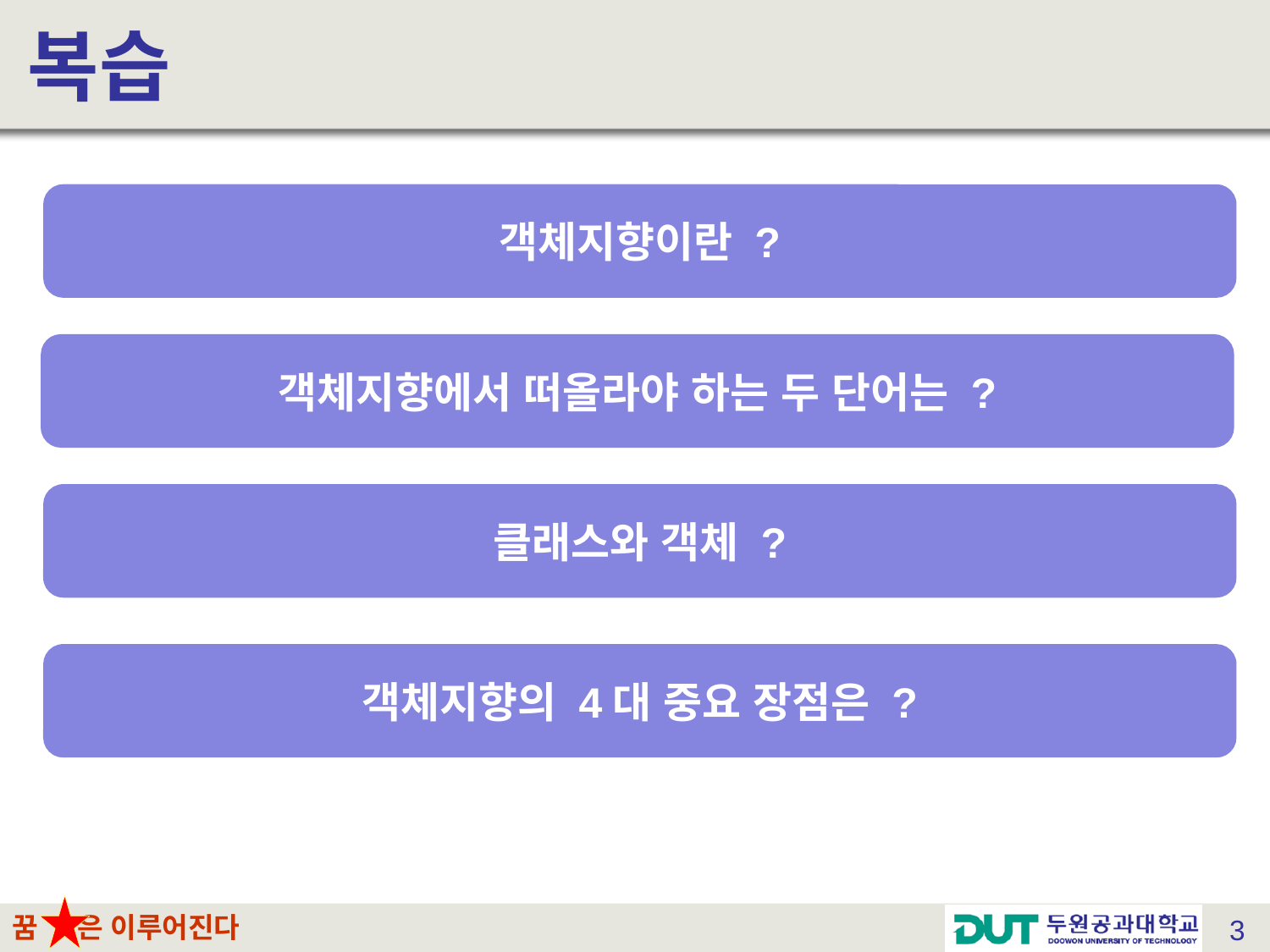

# 복습
객체지향이란 ?
객체지향에서 떠올라야 하는 두 단어는 ?
클래스와 객체 ?
객체지향의 4대 중요 장점은 ?